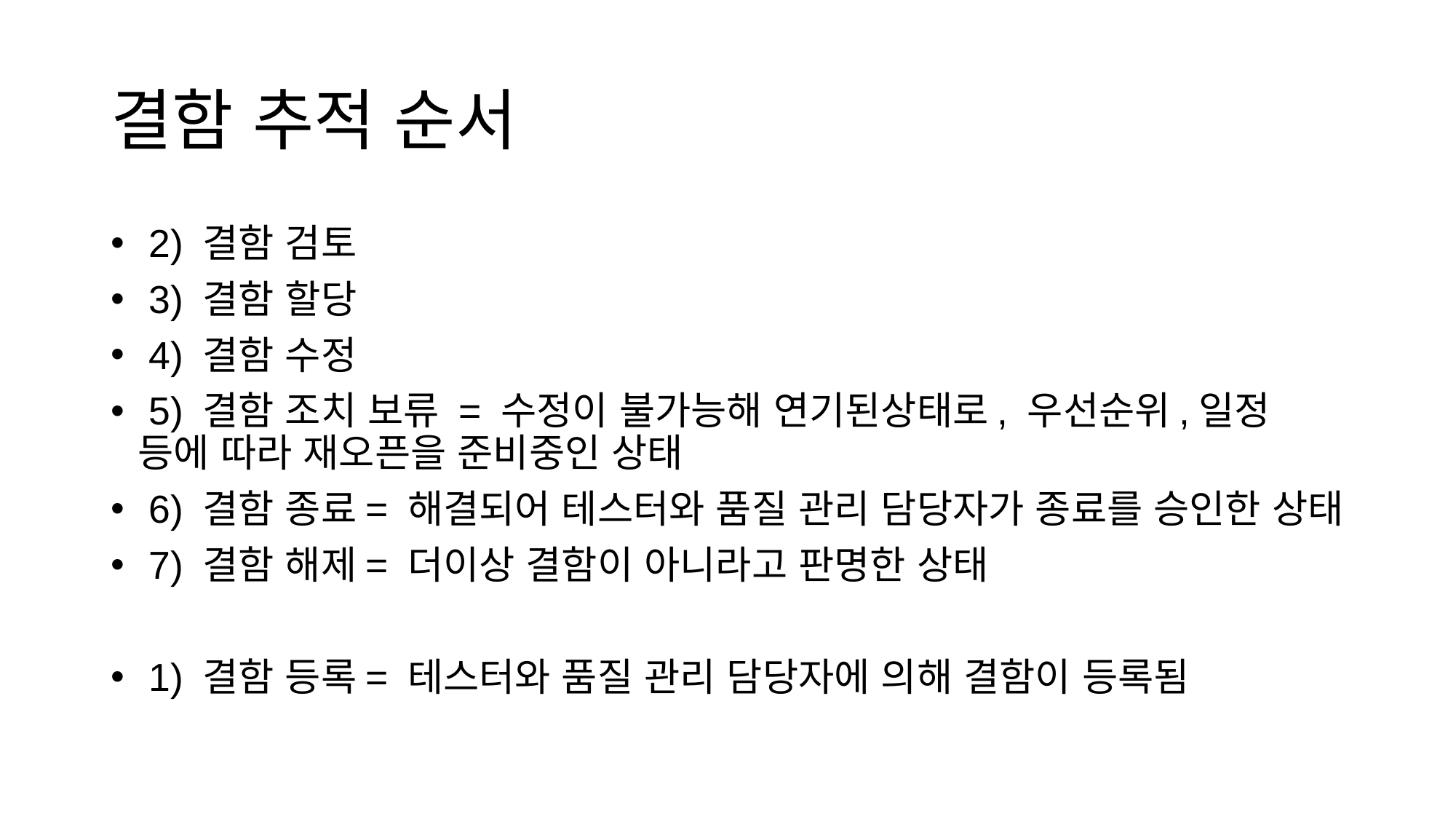

# 결함 추적 순서
 2) 결함 검토
 3) 결함 할당
 4) 결함 수정
 5) 결함 조치 보류 = 수정이 불가능해 연기된상태로, 우선순위,일정 등에 따라 재오픈을 준비중인 상태
 6) 결함 종료= 해결되어 테스터와 품질 관리 담당자가 종료를 승인한 상태
 7) 결함 해제= 더이상 결함이 아니라고 판명한 상태

 1) 결함 등록= 테스터와 품질 관리 담당자에 의해 결함이 등록됨